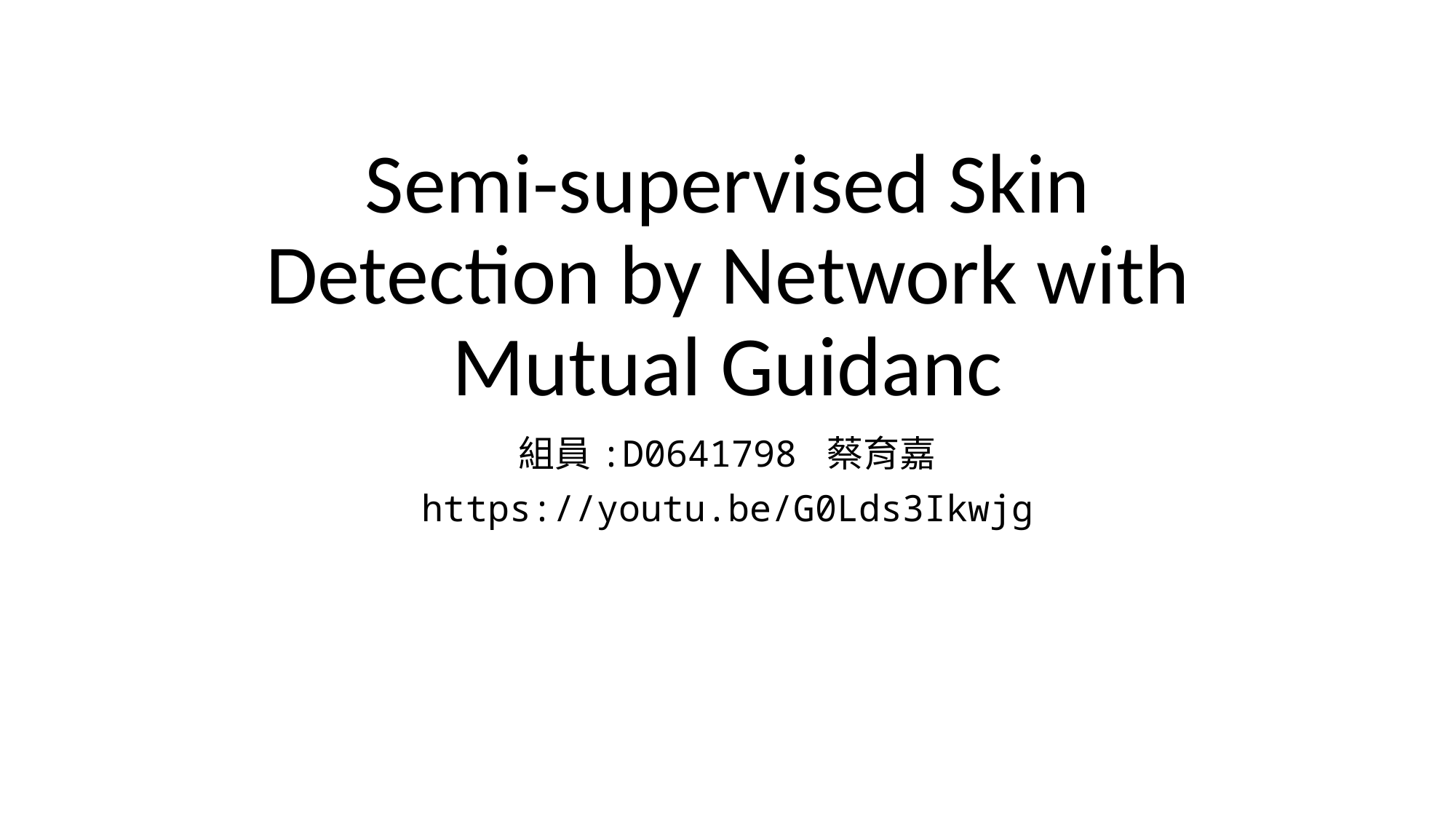

# Semi-supervised Skin Detection by Network with Mutual Guidanc
組員:D0641798 蔡育嘉
https://youtu.be/G0Lds3Ikwjg